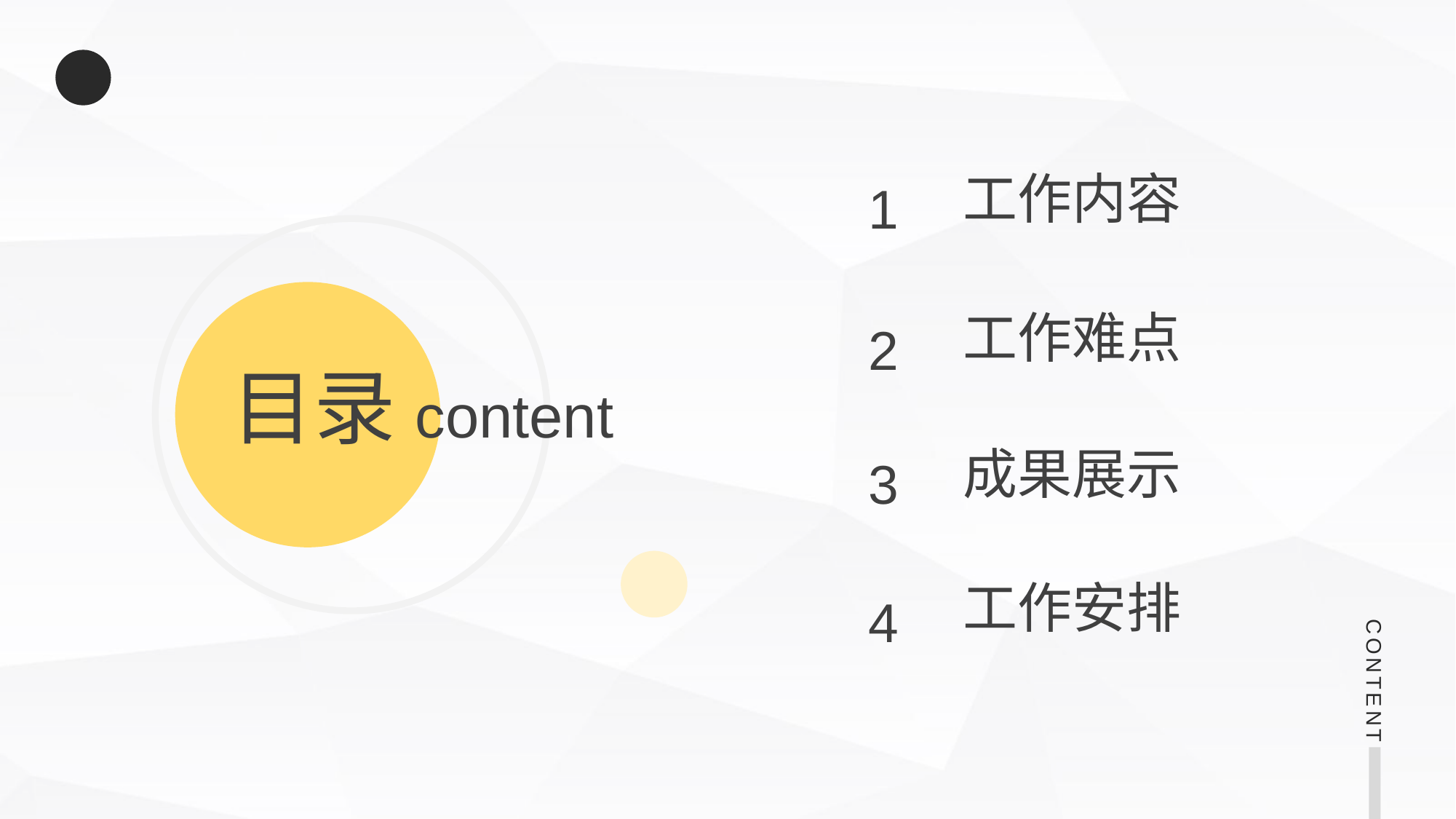

工作内容
1

工作难点
2
目录content
成果展示
3

工作安排
4
CONTENT